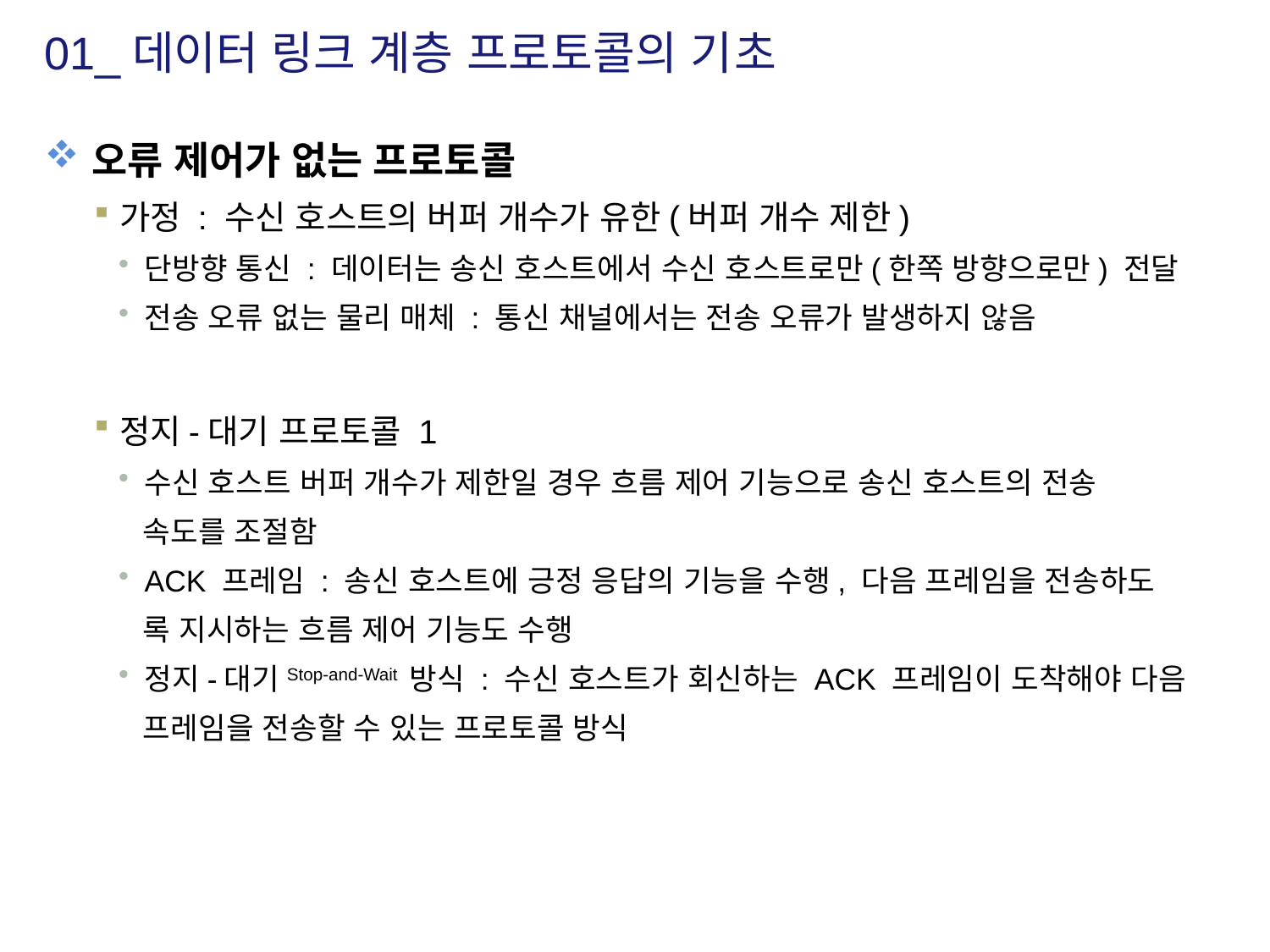

# 01_데이터 링크 계층 프로토콜의 기초
오류 제어가 없는 프로토콜
가정 : 수신 호스트의 버퍼 개수가 유한(버퍼 개수 제한)
단방향 통신 : 데이터는 송신 호스트에서 수신 호스트로만(한쪽 방향으로만) 전달
전송 오류 없는 물리 매체 : 통신 채널에서는 전송 오류가 발생하지 않음

정지-대기 프로토콜 1
수신 호스트 버퍼 개수가 제한일 경우 흐름 제어 기능으로 송신 호스트의 전송
  속도를 조절함
ACK 프레임 : 송신 호스트에 긍정 응답의 기능을 수행, 다음 프레임을 전송하도
  록 지시하는 흐름 제어 기능도 수행
정지-대기Stop-and-Wait 방식 : 수신 호스트가 회신하는 ACK 프레임이 도착해야 다음
  프레임을 전송할 수 있는 프로토콜 방식